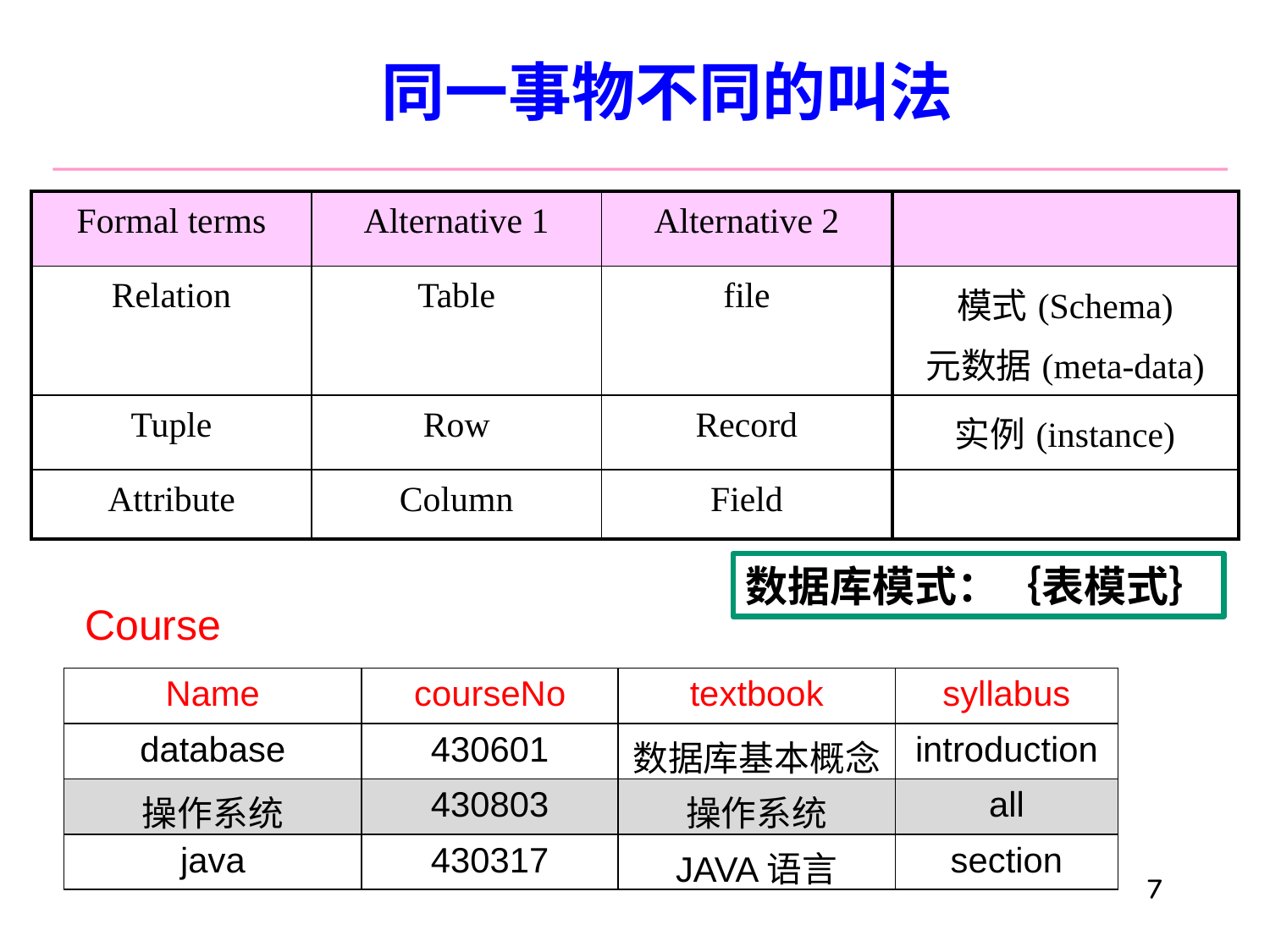

# 同一事物不同的叫法
| Formal terms | Alternative 1 | Alternative 2 |  |
| --- | --- | --- | --- |
| Relation | Table | file | 模式(Schema) 元数据(meta-data) |
| Tuple | Row | Record | 实例(instance) |
| Attribute | Column | Field |  |
数据库模式：｛表模式｝
Course
| Name | courseNo | textbook | syllabus |
| --- | --- | --- | --- |
| database | 430601 | 数据库基本概念 | introduction |
| 操作系统 | 430803 | 操作系统 | all |
| java | 430317 | JAVA语言 | section |
7